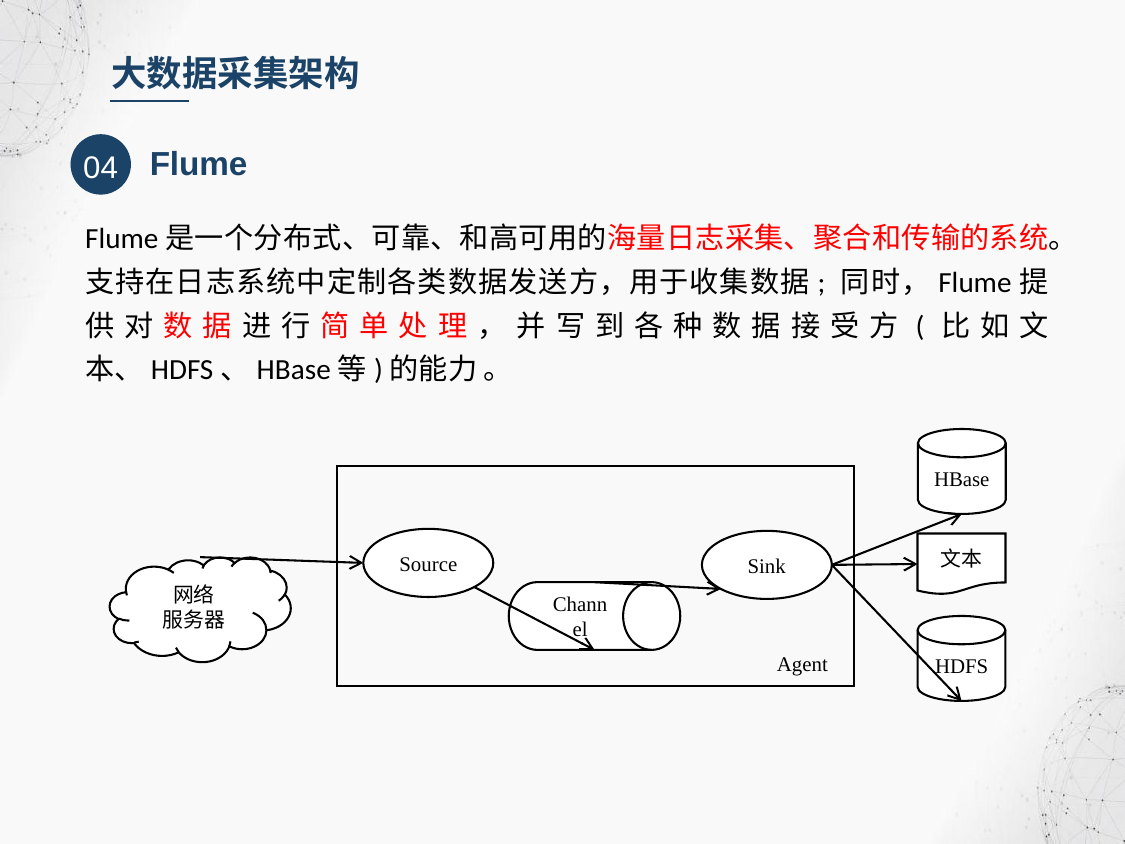

大数据采集架构

04
Flume
Flume是一个分布式、可靠、和高可用的海量日志采集、聚合和传输的系统。支持在日志系统中定制各类数据发送方，用于收集数据; 同时，Flume提供对数据进行简单处理，并写到各种数据接受方(比如文本、HDFS、HBase等)的能力 。
HBase

Source
Channel
Sink
文本
网络
服务器
HDFS
Agent